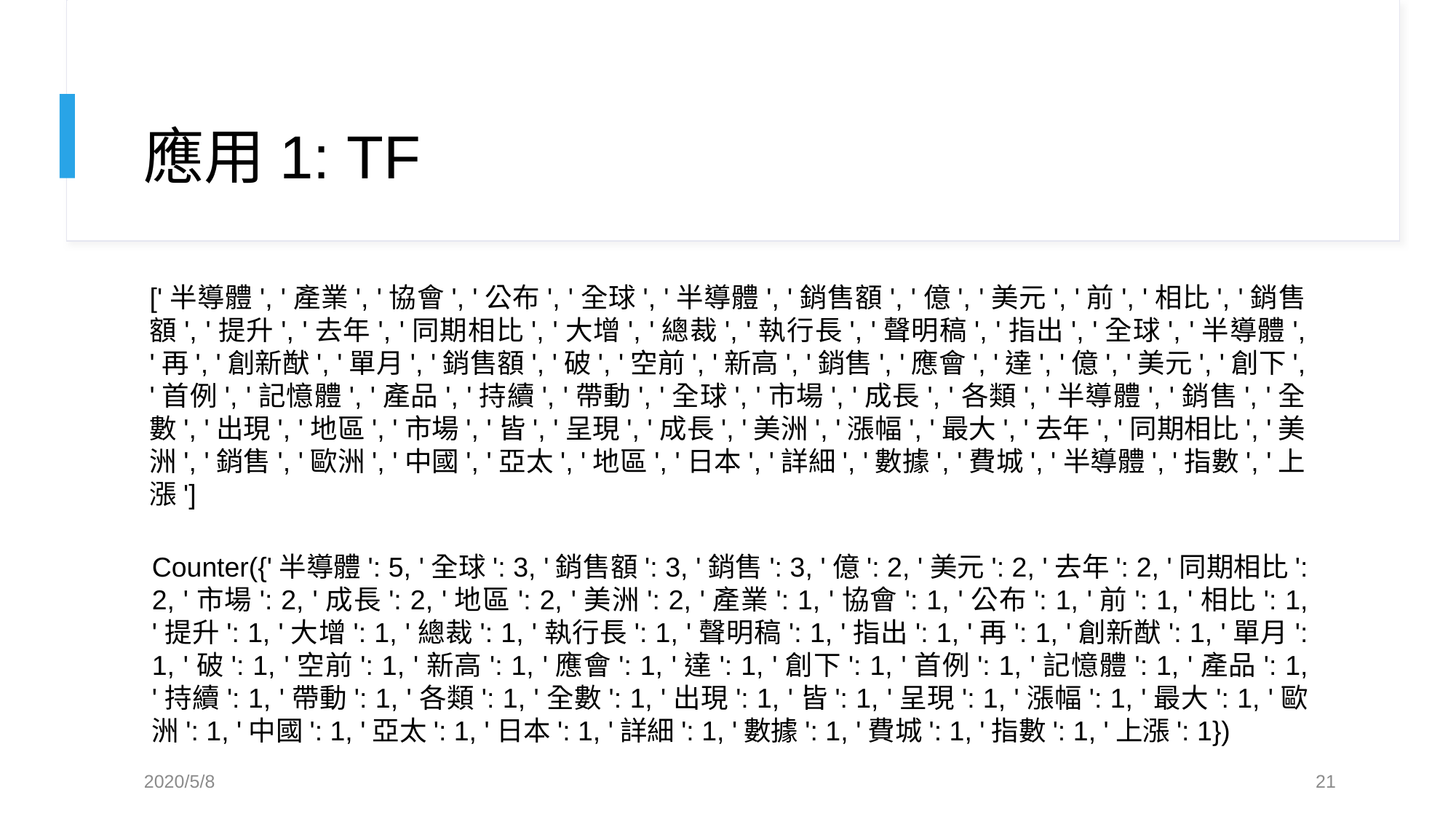

# 應用1: TF
['半導體', '產業', '協會', '公布', '全球', '半導體', '銷售額', '億', '美元', '前', '相比', '銷售額', '提升', '去年', '同期相比', '大增', '總裁', '執行長', '聲明稿', '指出', '全球', '半導體', '再', '創新猷', '單月', '銷售額', '破', '空前', '新高', '銷售', '應會', '達', '億', '美元', '創下', '首例', '記憶體', '產品', '持續', '帶動', '全球', '市場', '成長', '各類', '半導體', '銷售', '全數', '出現', '地區', '市場', '皆', '呈現', '成長', '美洲', '漲幅', '最大', '去年', '同期相比', '美洲', '銷售', '歐洲', '中國', '亞太', '地區', '日本', '詳細', '數據', '費城', '半導體', '指數', '上漲']
Counter({'半導體': 5, '全球': 3, '銷售額': 3, '銷售': 3, '億': 2, '美元': 2, '去年': 2, '同期相比': 2, '市場': 2, '成長': 2, '地區': 2, '美洲': 2, '產業': 1, '協會': 1, '公布': 1, '前': 1, '相比': 1, '提升': 1, '大增': 1, '總裁': 1, '執行長': 1, '聲明稿': 1, '指出': 1, '再': 1, '創新猷': 1, '單月': 1, '破': 1, '空前': 1, '新高': 1, '應會': 1, '達': 1, '創下': 1, '首例': 1, '記憶體': 1, '產品': 1, '持續': 1, '帶動': 1, '各類': 1, '全數': 1, '出現': 1, '皆': 1, '呈現': 1, '漲幅': 1, '最大': 1, '歐洲': 1, '中國': 1, '亞太': 1, '日本': 1, '詳細': 1, '數據': 1, '費城': 1, '指數': 1, '上漲': 1})
2020/5/8
21